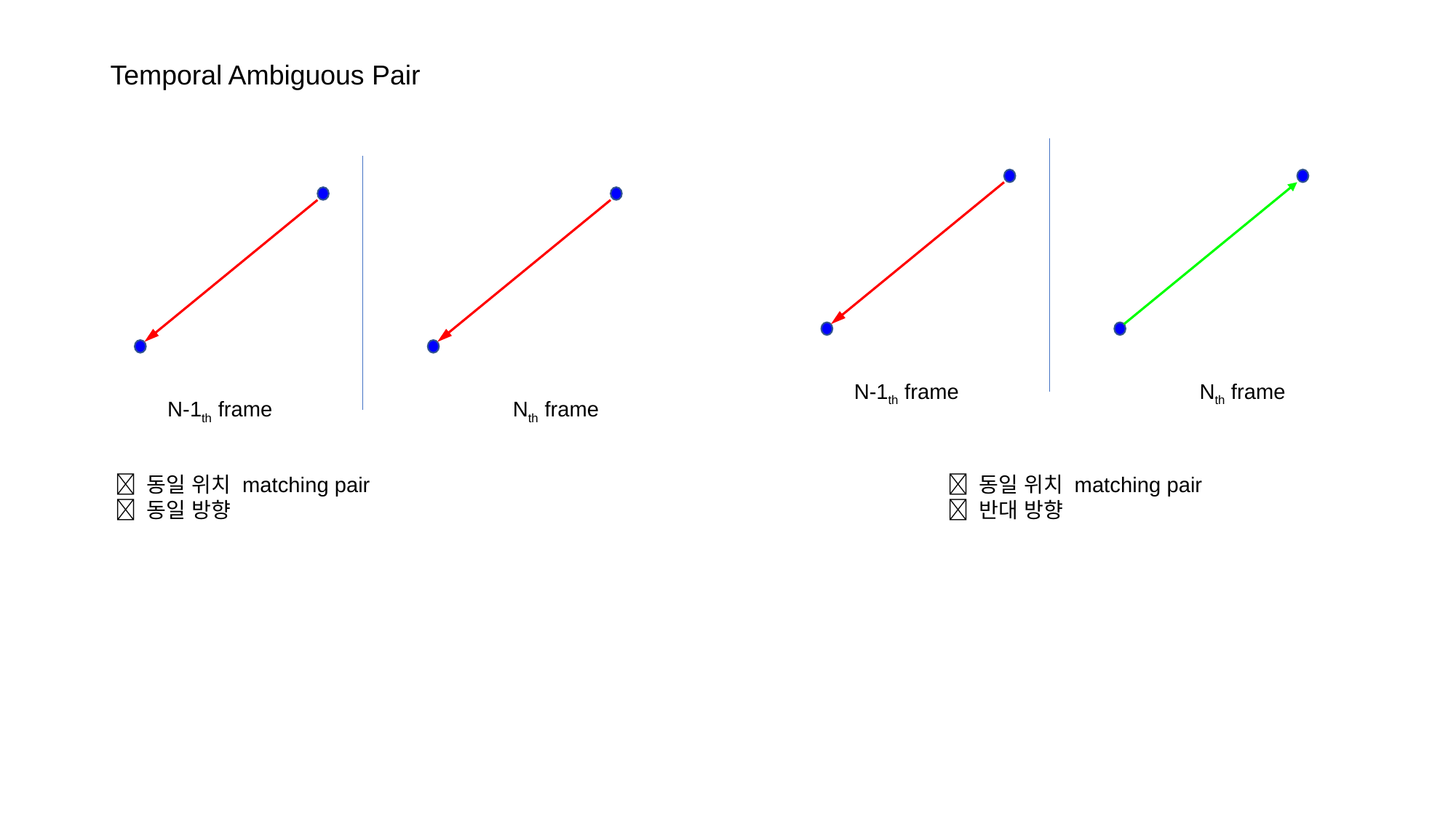

Temporal Ambiguous Pair

N-1th frame
Nth frame
N-1th frame
Nth frame
• 동일 위치 matching pair
• 동일 방향
• 동일 위치 matching pair
• 반대 방향